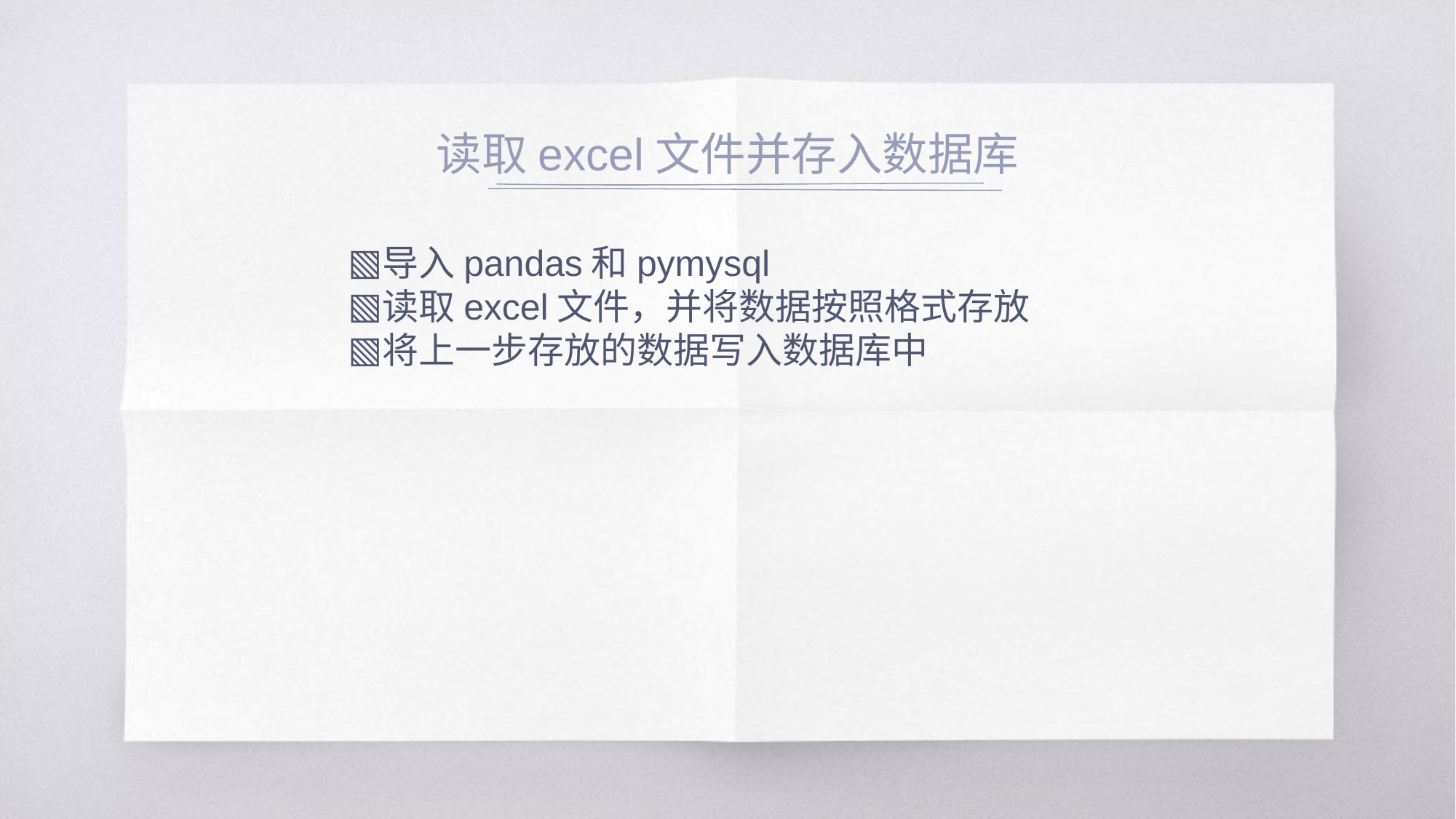

# 读取excel文件并存入数据库
导入pandas和pymysql
读取excel文件，并将数据按照格式存放
将上一步存放的数据写入数据库中